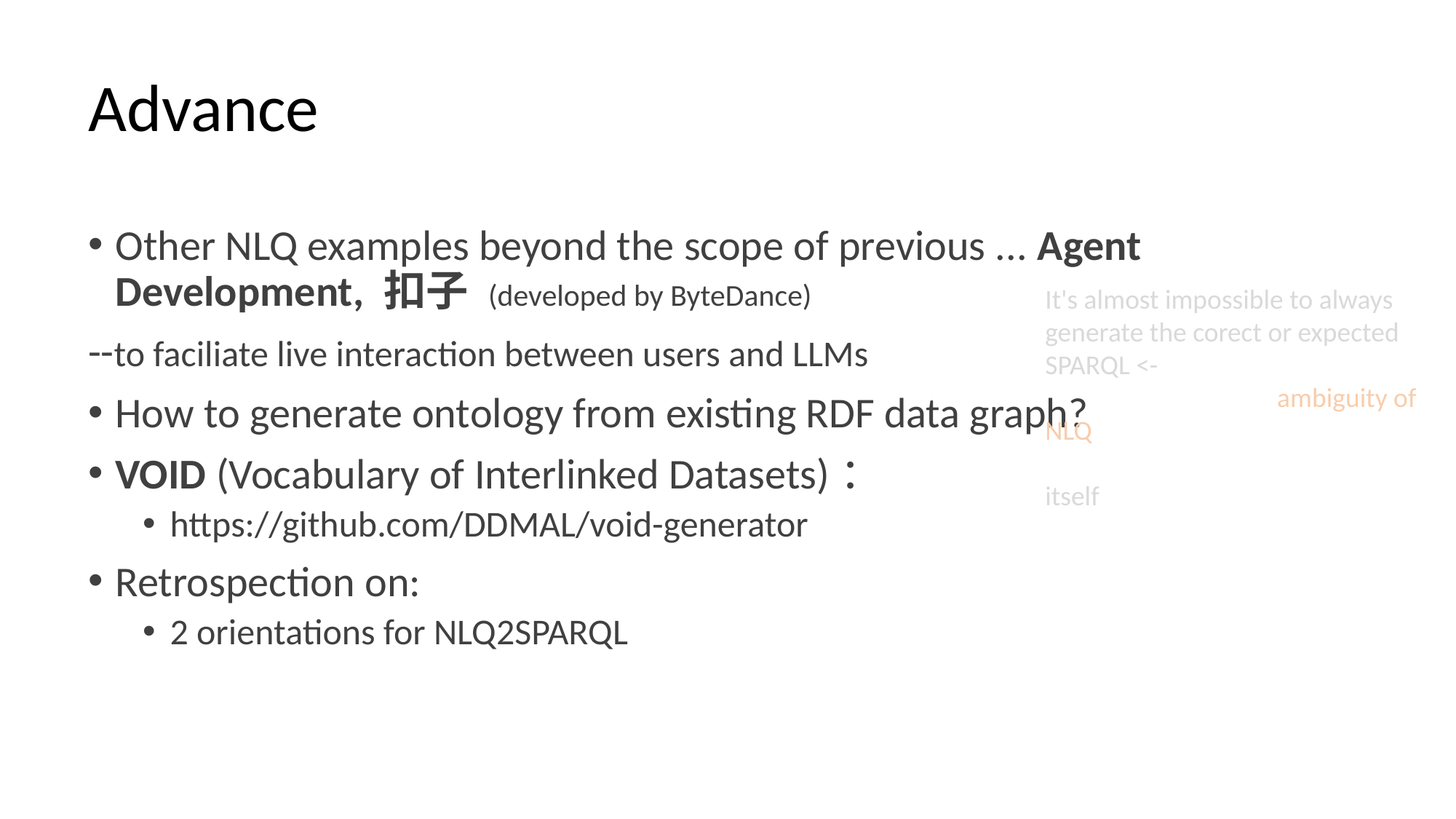

# Advance
Other NLQ examples beyond the scope of previous ... Agent Development, 扣子 (developed by ByteDance)
--to faciliate live interaction between users and LLMs
How to generate ontology from existing RDF data graph?
VOID (Vocabulary of Interlinked Datasets)：
https://github.com/DDMAL/void-generator
Retrospection on:
2 orientations for NLQ2SPARQL

It's almost impossible to always generate the corect or expected SPARQL <-          *****************ambiguity of NLQ

itself